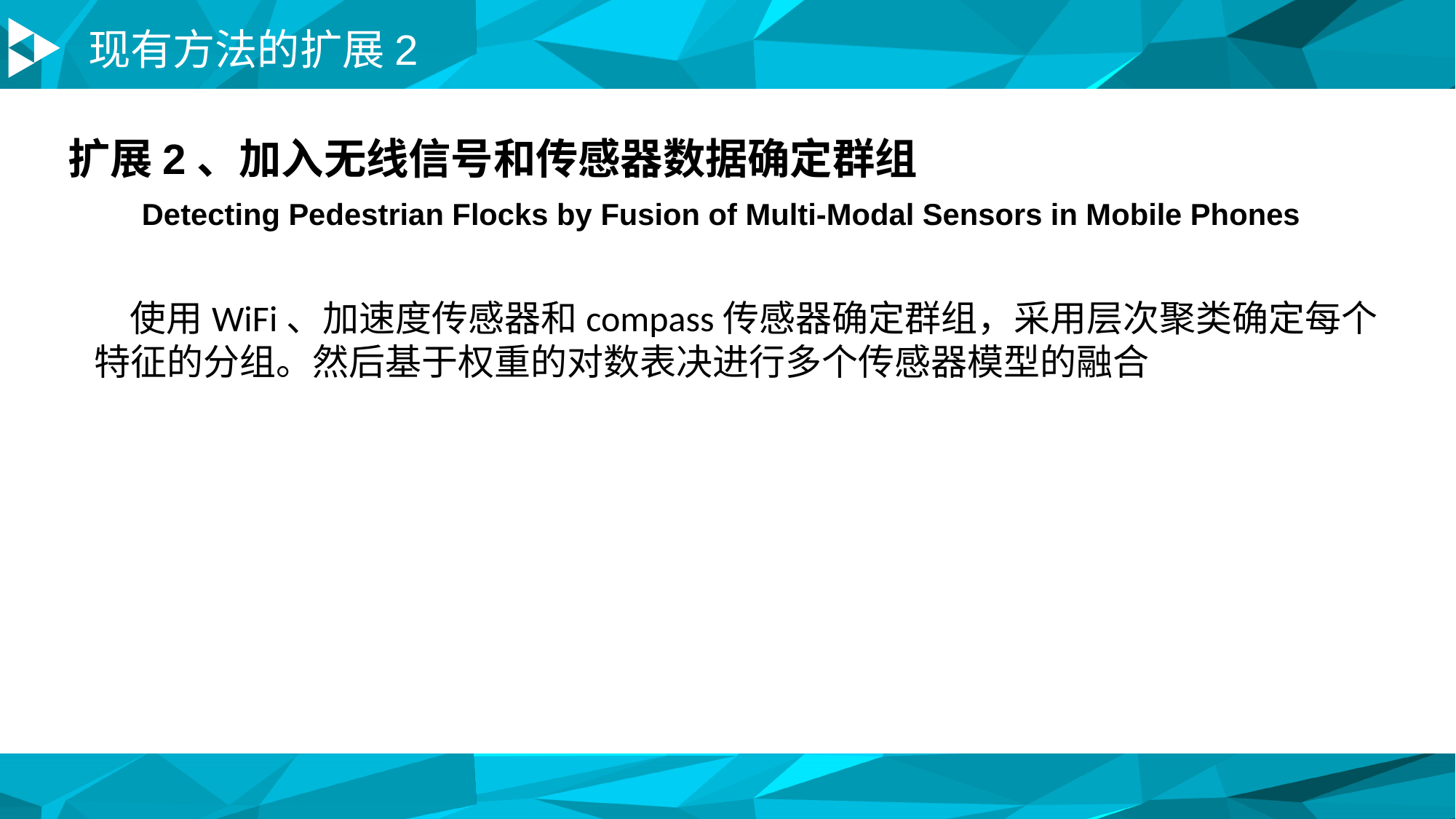

现有方法的扩展2
扩展2、加入无线信号和传感器数据确定群组
        Detecting Pedestrian Flocks by Fusion of Multi-Modal Sensors in Mobile Phones
2

    使用WiFi、加速度传感器和compass传感器确定群组，采用层次聚类确定每个特征的分组。然后基于权重的对数表决进行多个传感器模型的融合